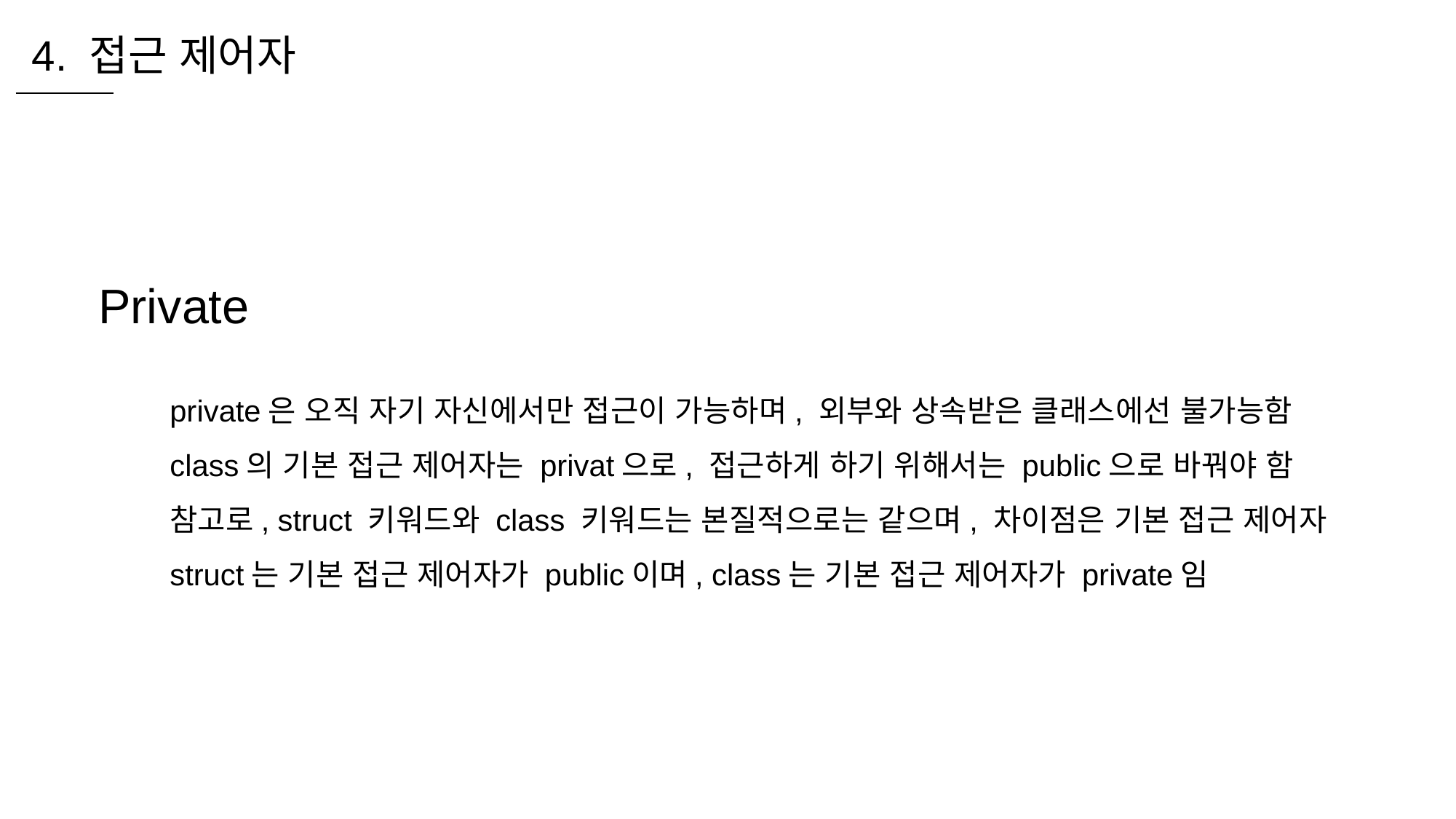

4. 접근 제어자
Private
private은 오직 자기 자신에서만 접근이 가능하며, 외부와 상속받은 클래스에선 불가능함
class의 기본 접근 제어자는 privat으로, 접근하게 하기 위해서는 public으로 바꿔야 함
참고로, struct 키워드와 class 키워드는 본질적으로는 같으며, 차이점은 기본 접근 제어자
struct는 기본 접근 제어자가 public이며, class는 기본 접근 제어자가 private임